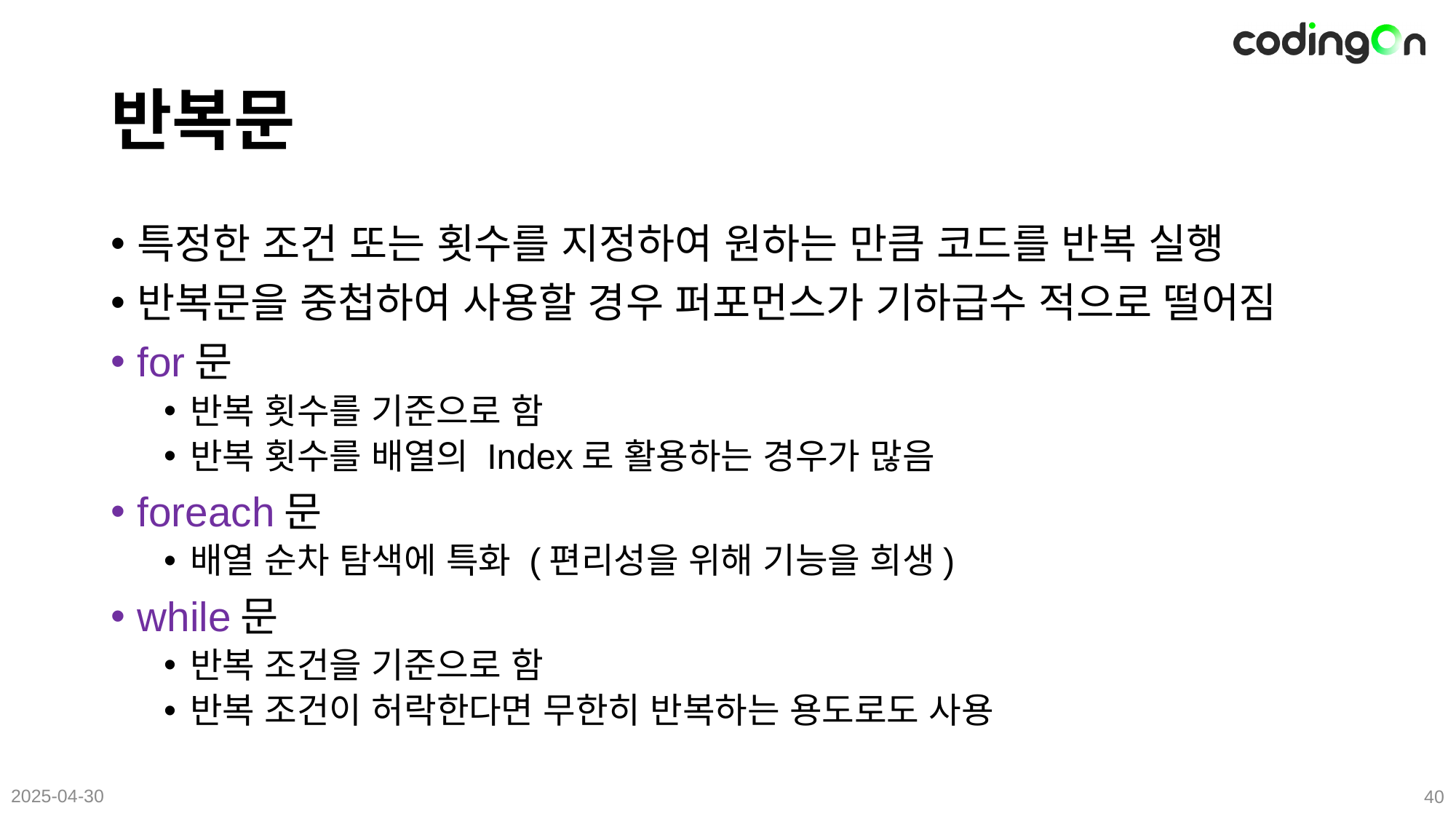

# 반복문
특정한 조건 또는 횟수를 지정하여 원하는 만큼 코드를 반복 실행
반복문을 중첩하여 사용할 경우 퍼포먼스가 기하급수 적으로 떨어짐
for문
반복 횟수를 기준으로 함
반복 횟수를 배열의 Index로 활용하는 경우가 많음
foreach문
배열 순차 탐색에 특화 (편리성을 위해 기능을 희생)
while문
반복 조건을 기준으로 함
반복 조건이 허락한다면 무한히 반복하는 용도로도 사용

2025-04-30
40